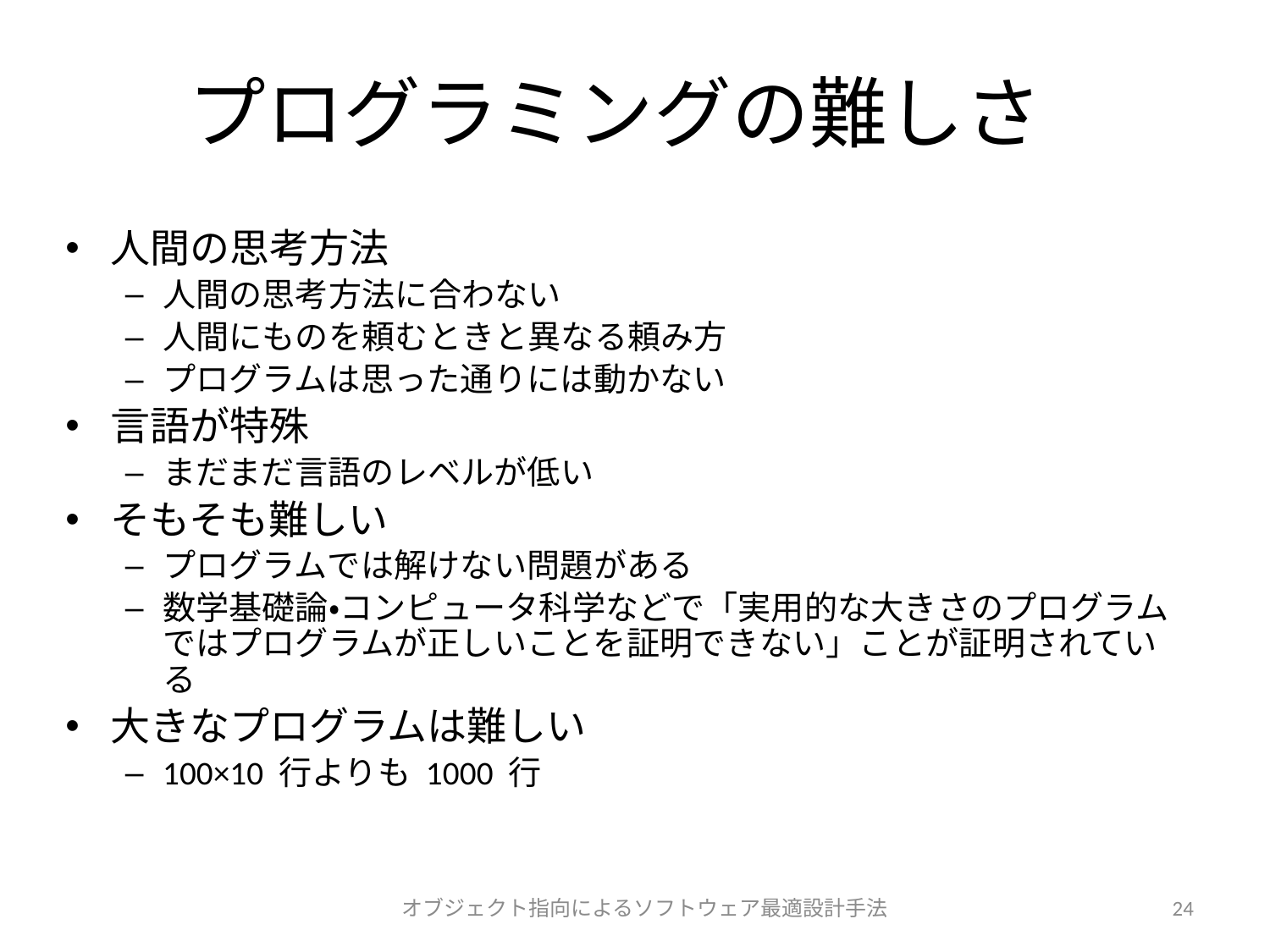

# プログラミングの難しさ
人間の思考方法
人間の思考方法に合わない
人間にものを頼むときと異なる頼み方
プログラムは思った通りには動かない
言語が特殊
まだまだ言語のレベルが低い
そもそも難しい
プログラムでは解けない問題がある
数学基礎論・コンピュータ科学などで「実用的な大きさのプログラムではプログラムが正しいことを証明できない」ことが証明されている
大きなプログラムは難しい
100×10 行よりも 1000 行
オブジェクト指向によるソフトウェア最適設計手法
24